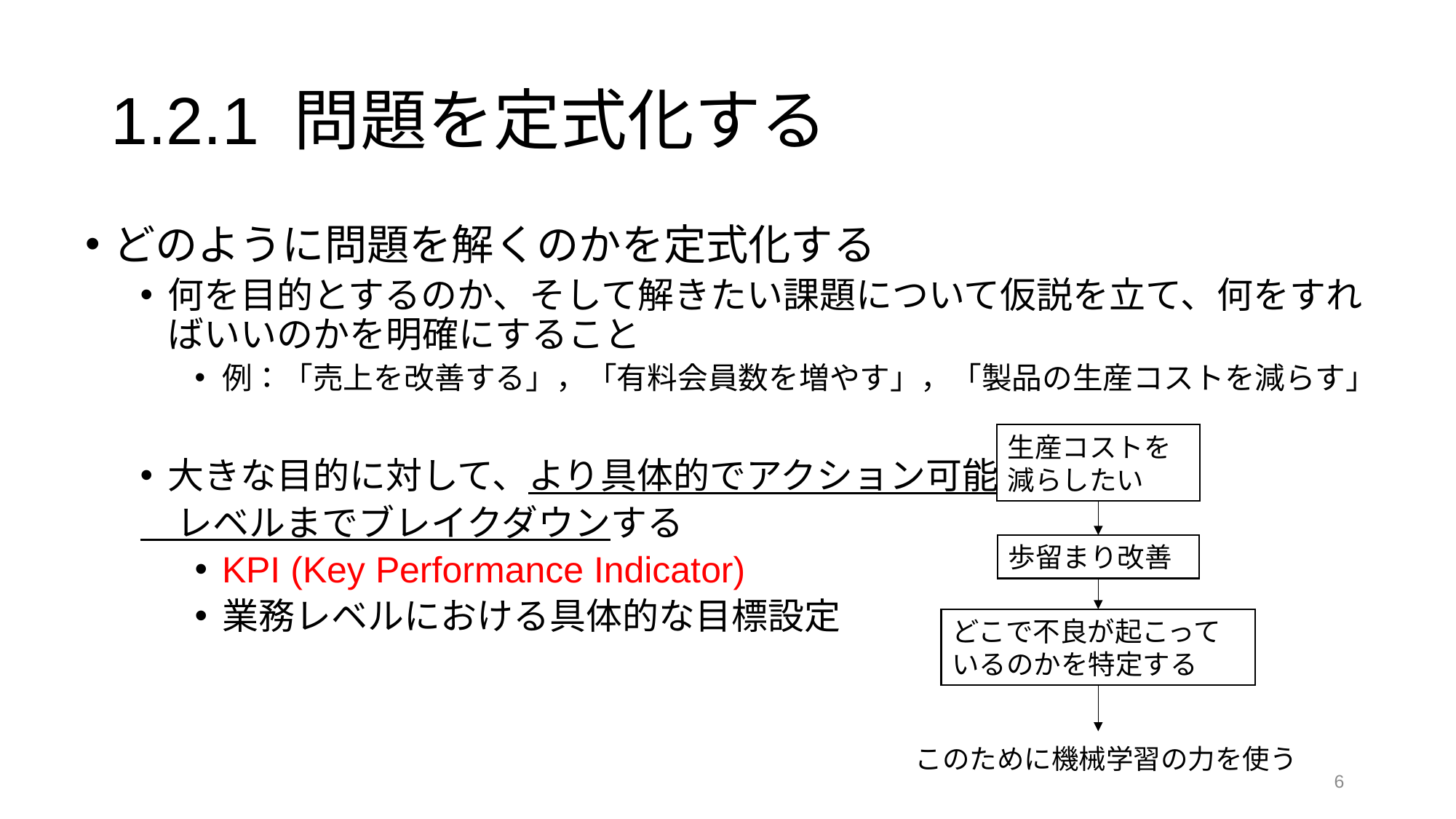

# 1.2.1 問題を定式化する
どのように問題を解くのかを定式化する
何を目的とするのか、そして解きたい課題について仮説を立て、何をすればいいのかを明確にすること
例：「売上を改善する」，「有料会員数を増やす」，「製品の生産コストを減らす」

大きな目的に対して、より具体的でアクション可能な
　レベルまでブレイクダウンする
KPI (Key Performance Indicator)
業務レベルにおける具体的な目標設定
生産コストを減らしたい
歩留まり改善
どこで不良が起こっているのかを特定する
このために機械学習の力を使う
6